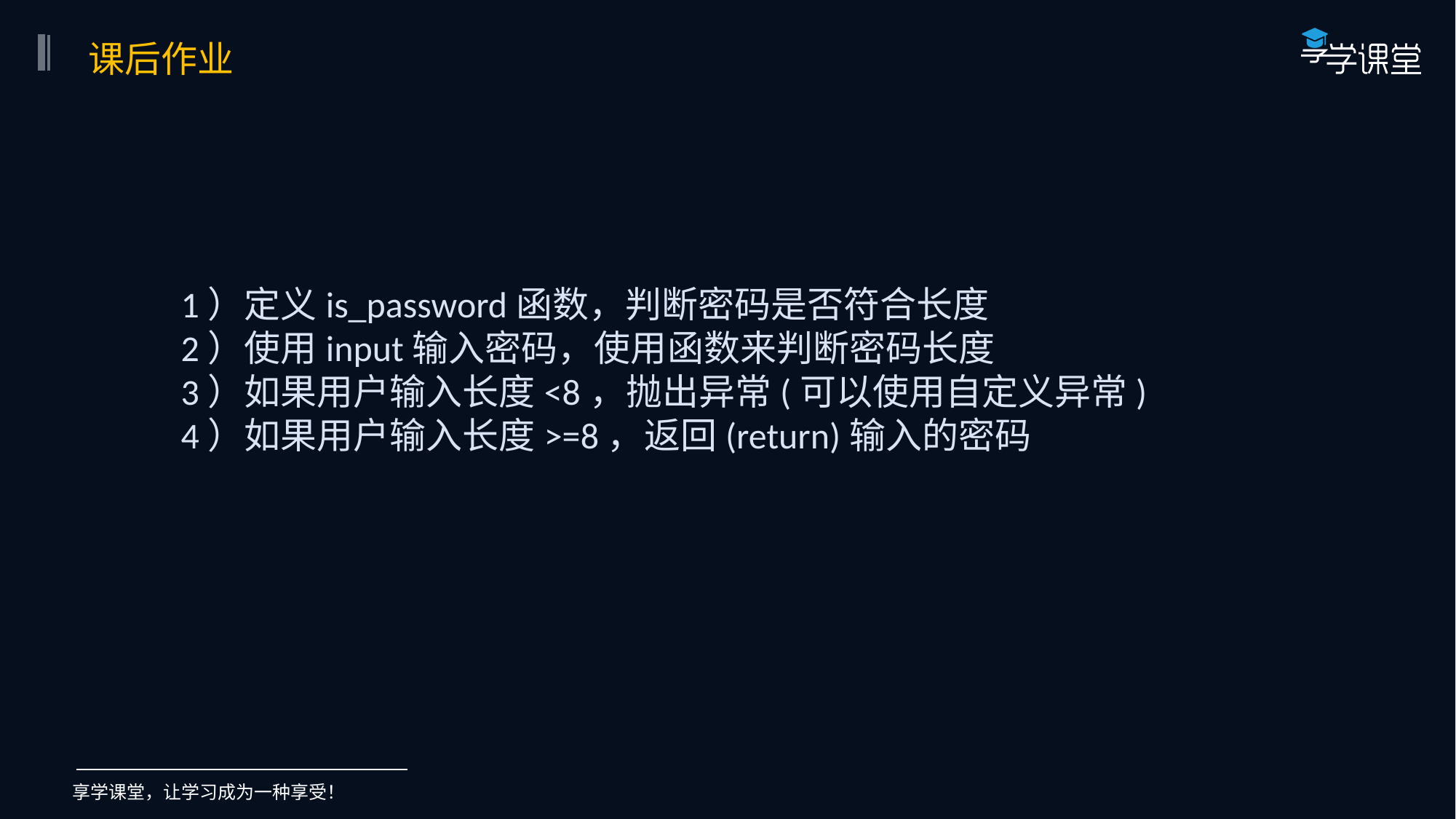

课后作业
1）定义is_password函数，判断密码是否符合长度
2）使用input输入密码，使用函数来判断密码长度
3）如果用户输入长度<8，抛出异常(可以使用自定义异常)
4）如果用户输入长度>=8，返回(return)输入的密码